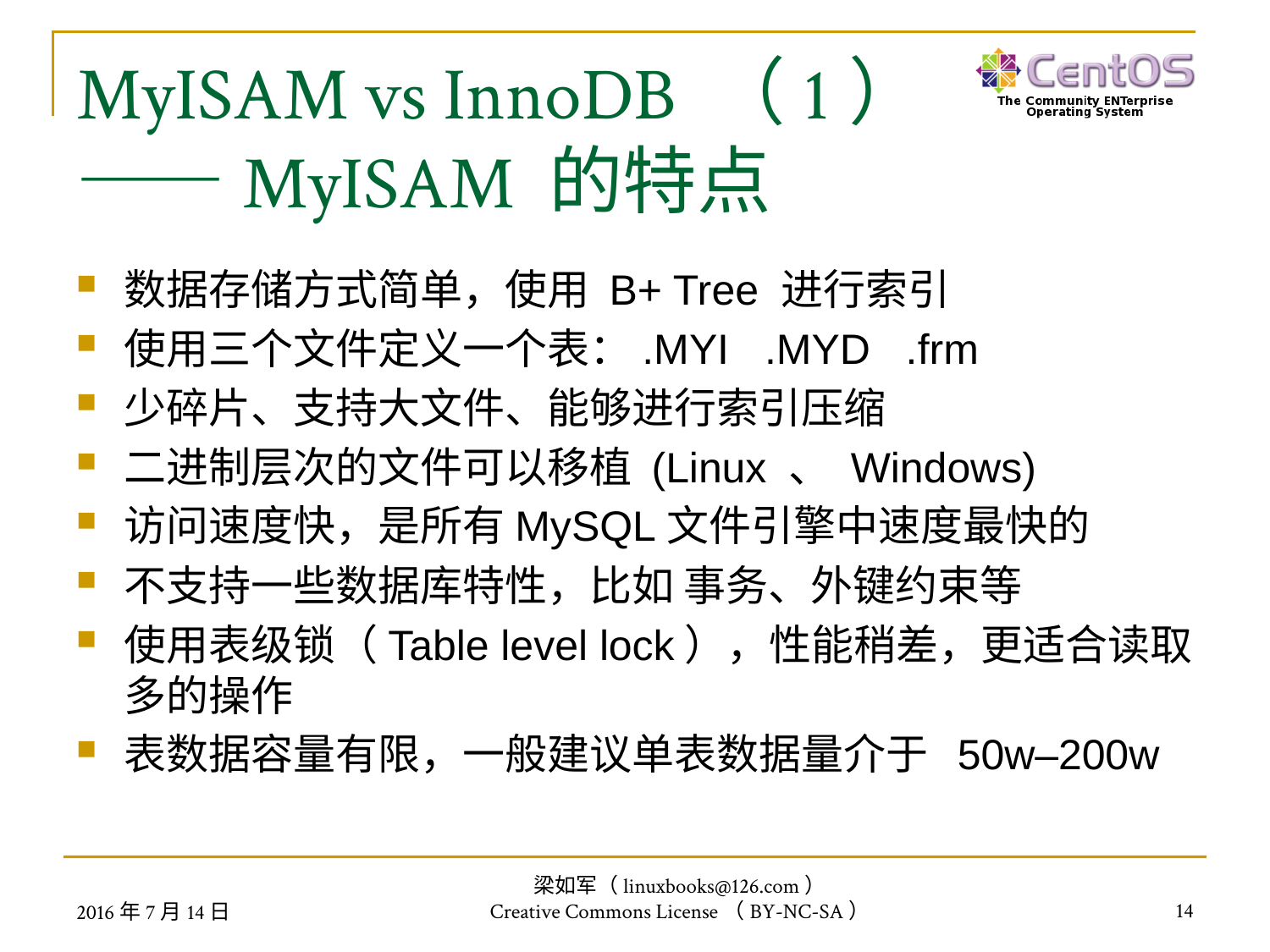

# MyISAM vs InnoDB （1） ——MyISAM 的特点
数据存储方式简单，使用 B+ Tree 进行索引
使用三个文件定义一个表：.MYI   .MYD   .frm
少碎片、支持大文件、能够进行索引压缩
二进制层次的文件可以移植 (Linux 、 Windows)
访问速度快，是所有MySQL文件引擎中速度最快的
不支持一些数据库特性，比如 事务、外键约束等
使用表级锁（Table level lock），性能稍差，更适合读取多的操作
表数据容量有限，一般建议单表数据量介于  50w–200w
梁如军（linuxbooks@126.com）
Creative Commons License（BY-NC-SA）
2016年7月14日
14